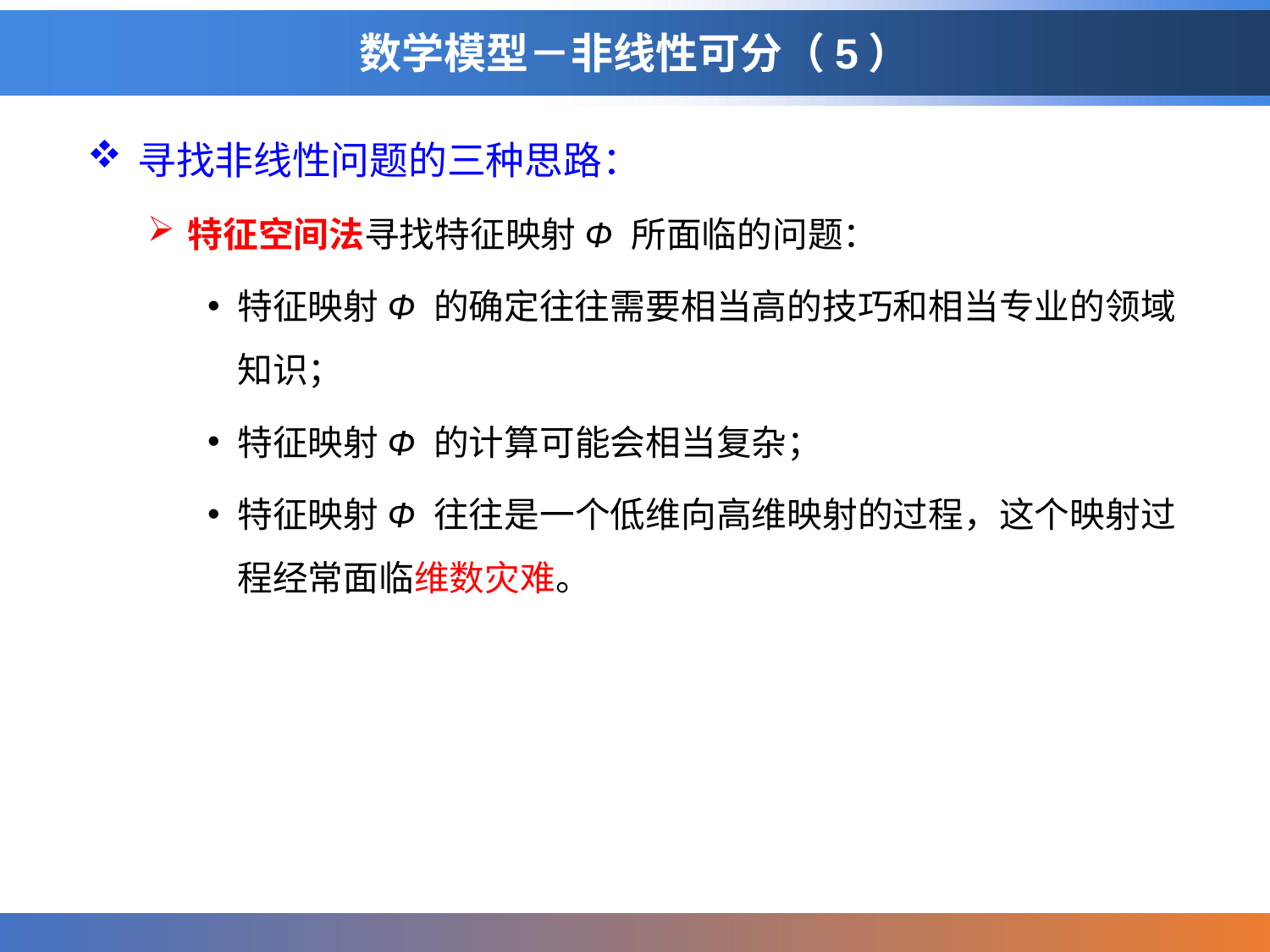

# 数学模型－非线性可分（5）
寻找非线性问题的三种思路：
特征空间法寻找特征映射Ф 所面临的问题：
特征映射Ф 的确定往往需要相当高的技巧和相当专业的领域知识；
特征映射Ф 的计算可能会相当复杂；
特征映射Ф 往往是一个低维向高维映射的过程，这个映射过程经常面临维数灾难。